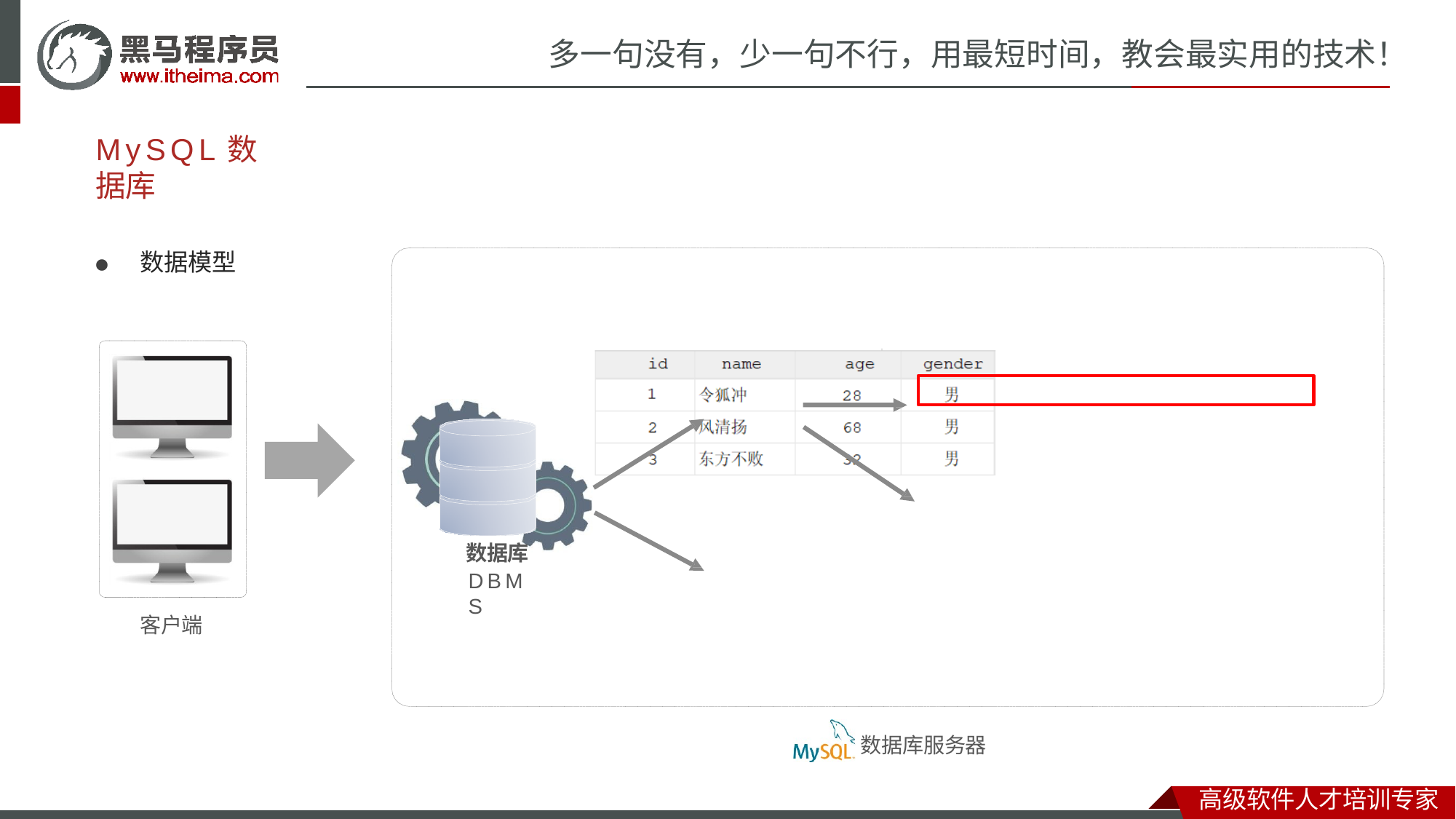

# 多一句没有，少一句不行，用最短时间，教会最实用的技术！

MySQL数据库

⚫	数据模型

数据库
DBMS
客户端

数据库服务器
高级软件人才培训专家